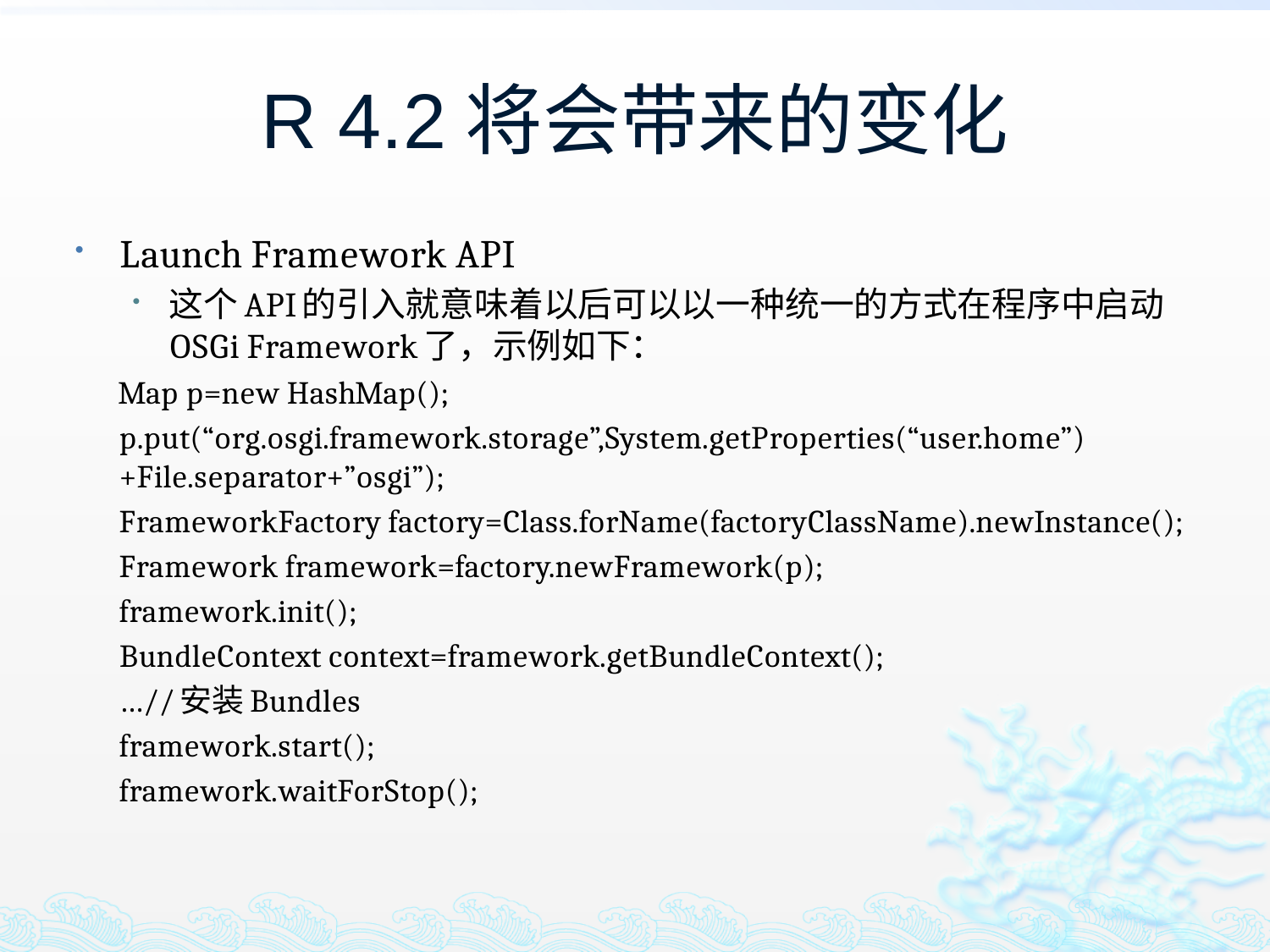

# R 4.2将会带来的变化
Launch Framework API
这个API的引入就意味着以后可以以一种统一的方式在程序中启动OSGi Framework了，示例如下：
	Map p=new HashMap();
	p.put(“org.osgi.framework.storage”,System.getProperties(“user.home”)+File.separator+”osgi”);
	FrameworkFactory factory=Class.forName(factoryClassName).newInstance();
	Framework framework=factory.newFramework(p);
	framework.init();
	BundleContext context=framework.getBundleContext();
	…//安装Bundles
	framework.start();
	framework.waitForStop();